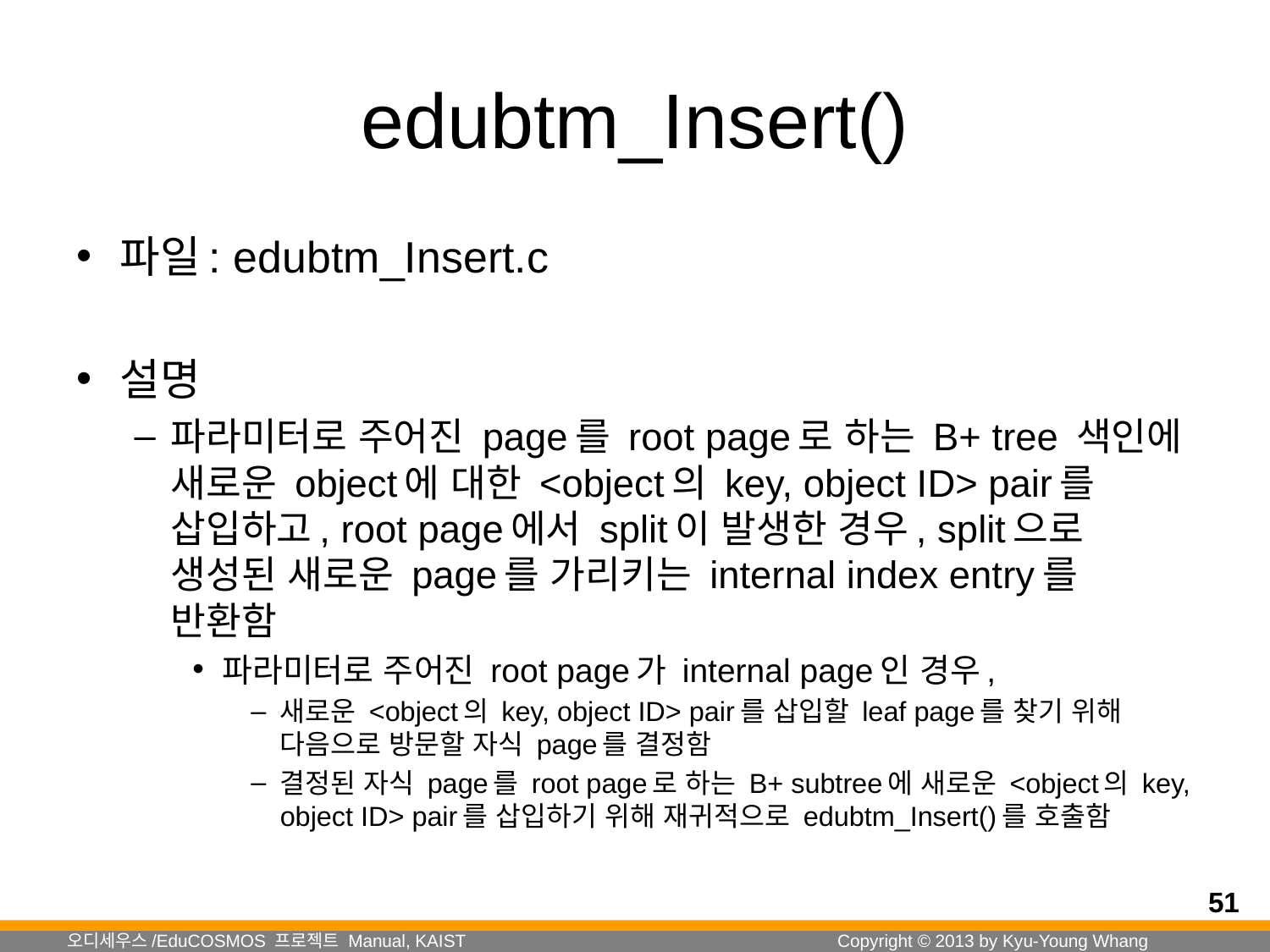

# edubtm_Insert()
파일: edubtm_Insert.c

설명
파라미터로 주어진 page를 root page로 하는 B+ tree 색인에 새로운 object에 대한 <object의 key, object ID> pair를 삽입하고, root page에서 split이 발생한 경우, split으로 생성된 새로운 page를 가리키는 internal index entry를 반환함
파라미터로 주어진 root page가 internal page인 경우,
새로운 <object의 key, object ID> pair를 삽입할 leaf page를 찾기 위해 다음으로 방문할 자식 page를 결정함
결정된 자식 page를 root page로 하는 B+ subtree에 새로운 <object의 key, object ID> pair를 삽입하기 위해 재귀적으로 edubtm_Insert()를 호출함